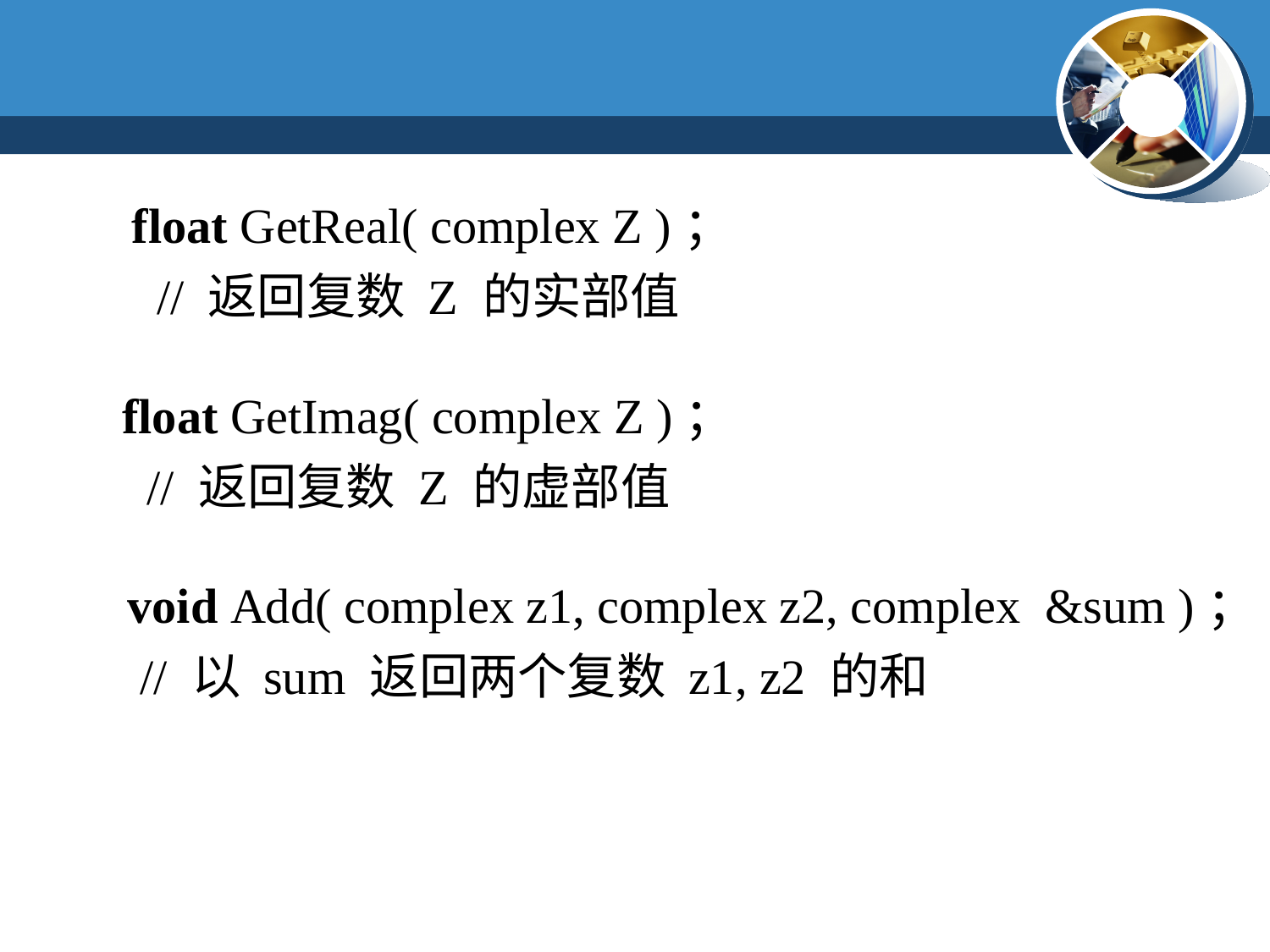

float GetReal( complex Z )；
  // 返回复数 Z 的实部值
float GetImag( complex Z )；
  // 返回复数 Z 的虚部值
void Add( complex z1, complex z2, complex  &sum )；
 // 以 sum 返回两个复数 z1, z2 的和